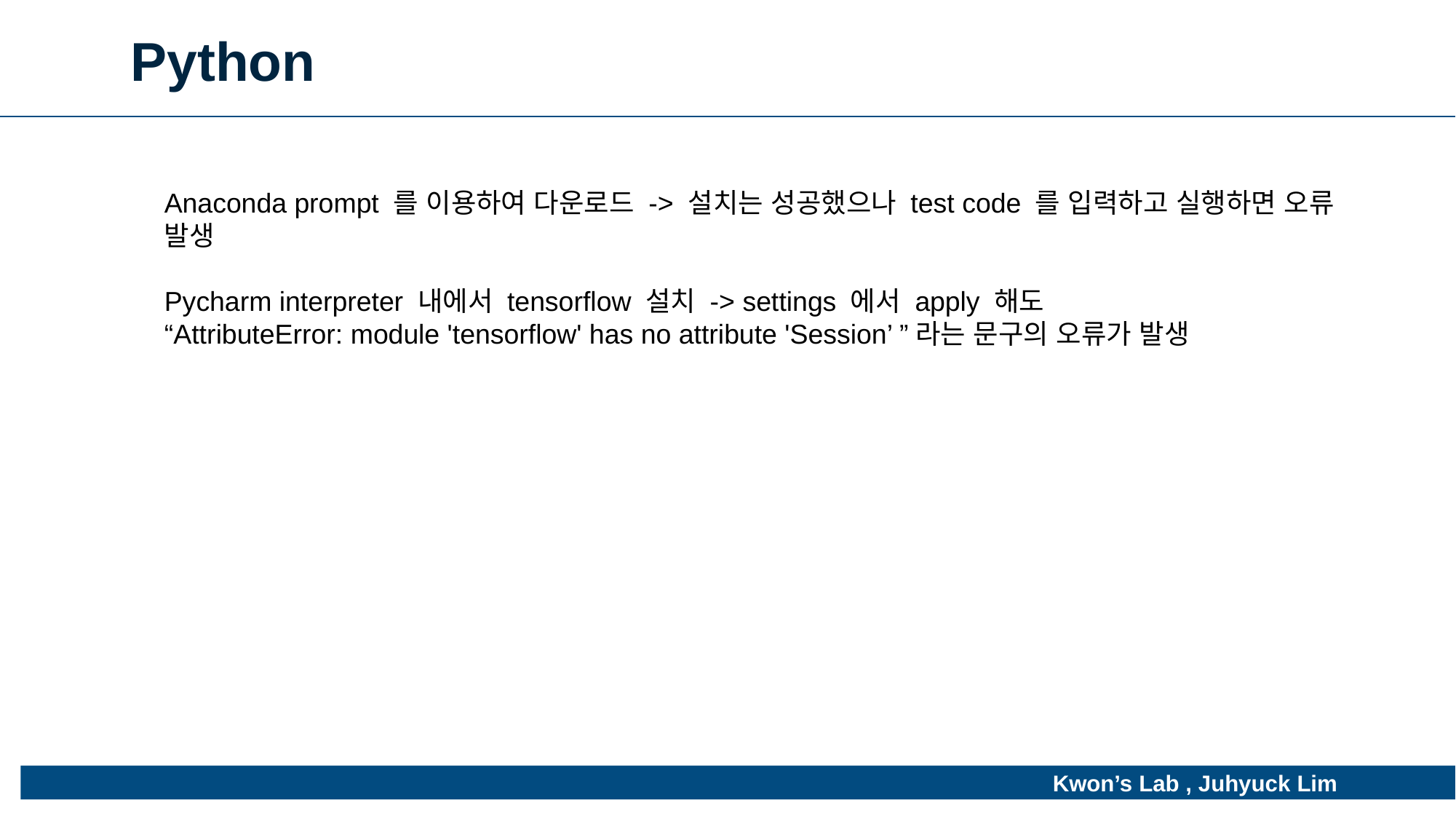

Python
Anaconda prompt 를 이용하여 다운로드 -> 설치는 성공했으나 test code 를 입력하고 실행하면 오류 발생

Pycharm interpreter 내에서 tensorflow 설치 -> settings 에서 apply 해도
“AttributeError: module 'tensorflow' has no attribute 'Session’ ”라는 문구의 오류가 발생
Kwon’s Lab , Juhyuck Lim